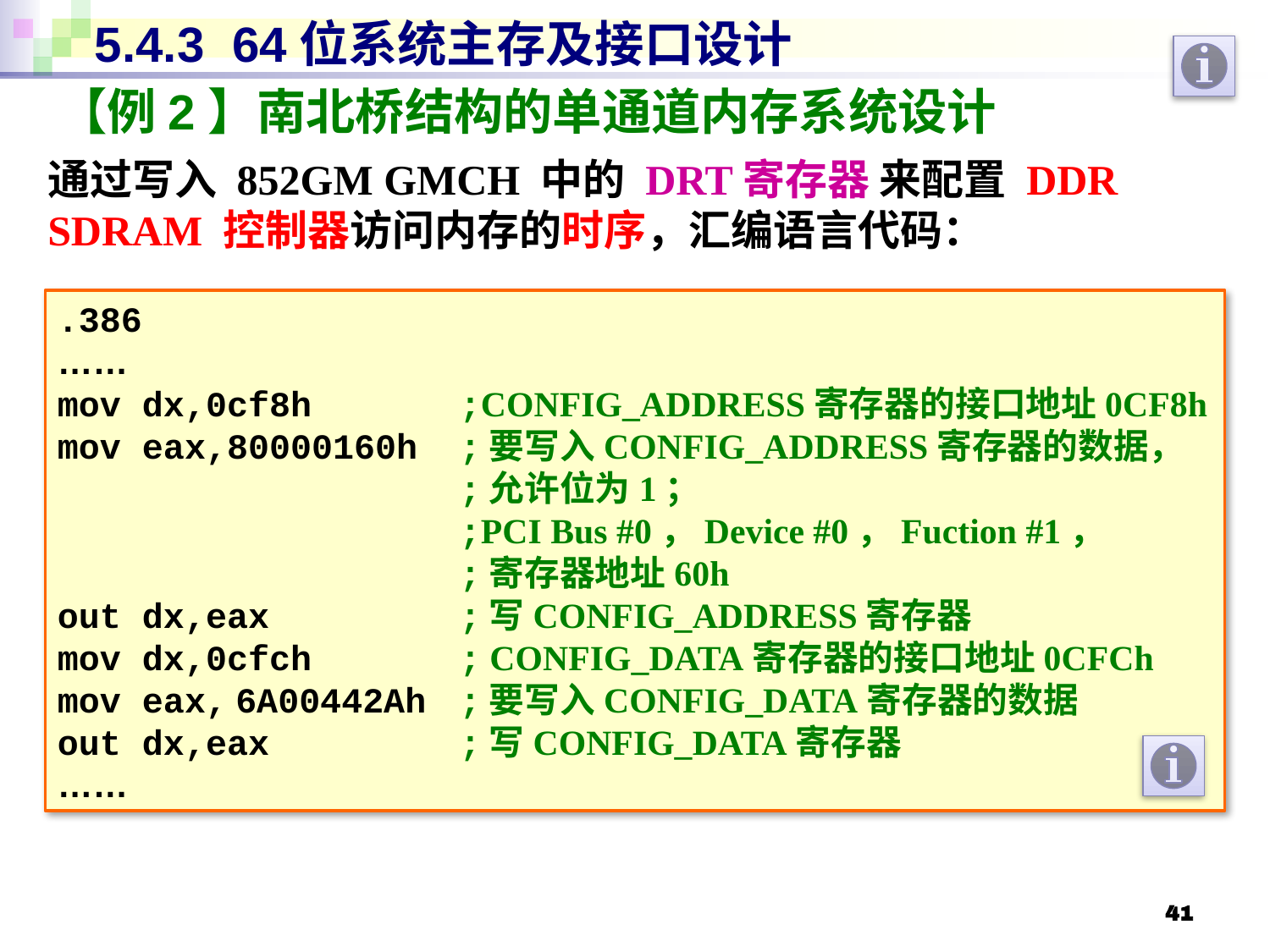

# 5.4.3  64位系统主存及接口设计

【例2】南北桥结构的单通道内存系统设计
通过写入 852GM GMCH 中的 DRT寄存器 来配置 DDR SDRAM 控制器访问内存的时序，汇编语言代码：
.386
……
mov dx,0cf8h	 ;CONFIG_ADDRESS寄存器的接口地址0CF8h
mov eax,80000160h	 ;要写入CONFIG_ADDRESS寄存器的数据，
			 ;允许位为1；
		 	 ;PCI Bus #0，Device #0，Fuction #1，
			 ;寄存器地址60h
out dx,eax		 ;写CONFIG_ADDRESS寄存器
mov dx,0cfch	 ; CONFIG_DATA寄存器的接口地址0CFCh
mov eax, 6A00442Ah	 ;要写入CONFIG_DATA寄存器的数据
out dx,eax		 ;写CONFIG_DATA寄存器
……

41